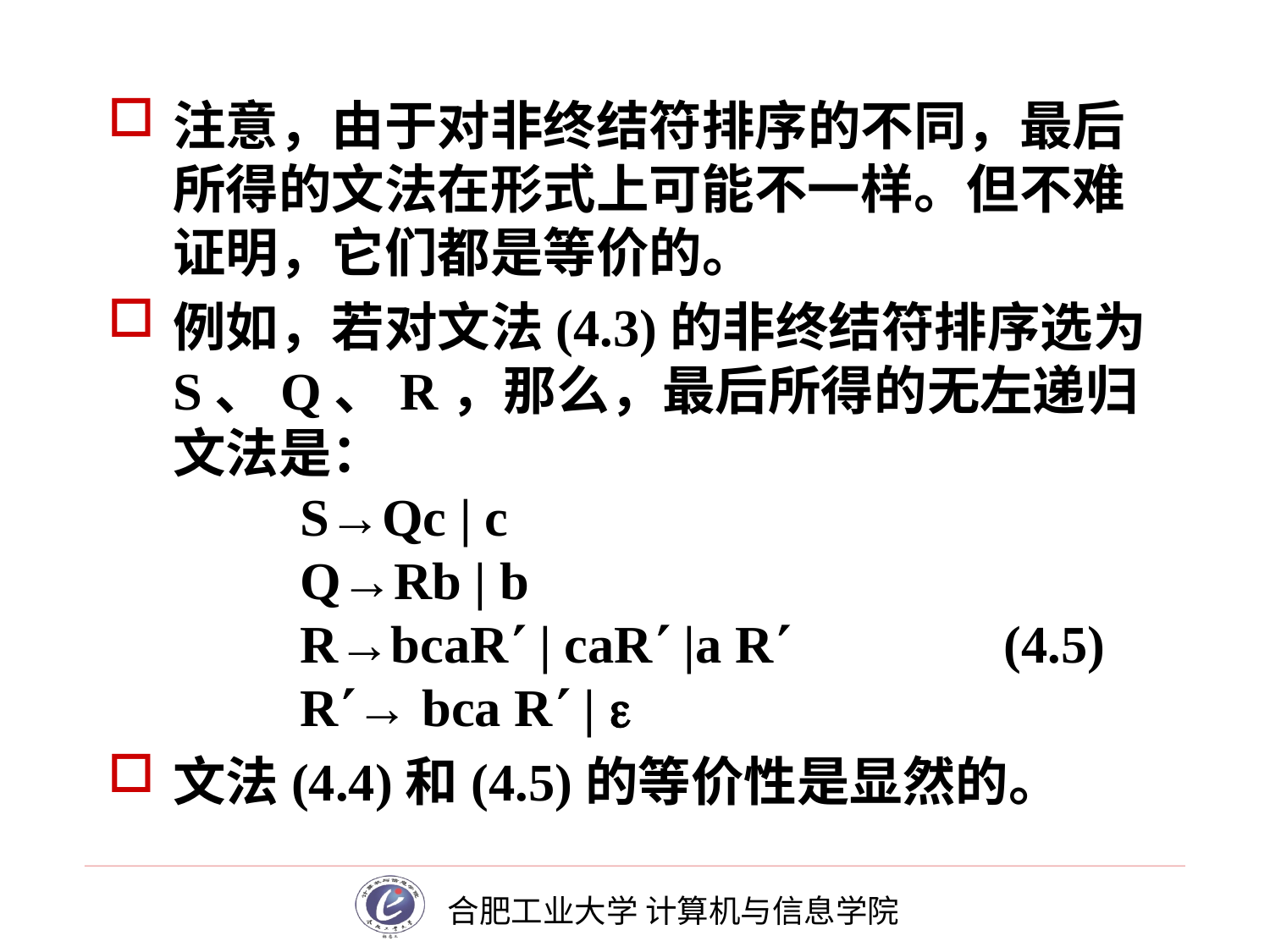

# 注意，由于对非终结符排序的不同，最后所得的文法在形式上可能不一样。但不难证明，它们都是等价的。
例如，若对文法(4.3)的非终结符排序选为S、Q、R，那么，最后所得的无左递归文法是：
		S→Qc | c
		Q→Rb | b
		R→bcaR′ | caR′ |a R′                (4.5)
		R′→ bca R′ | ε
文法(4.4)和(4.5)的等价性是显然的。